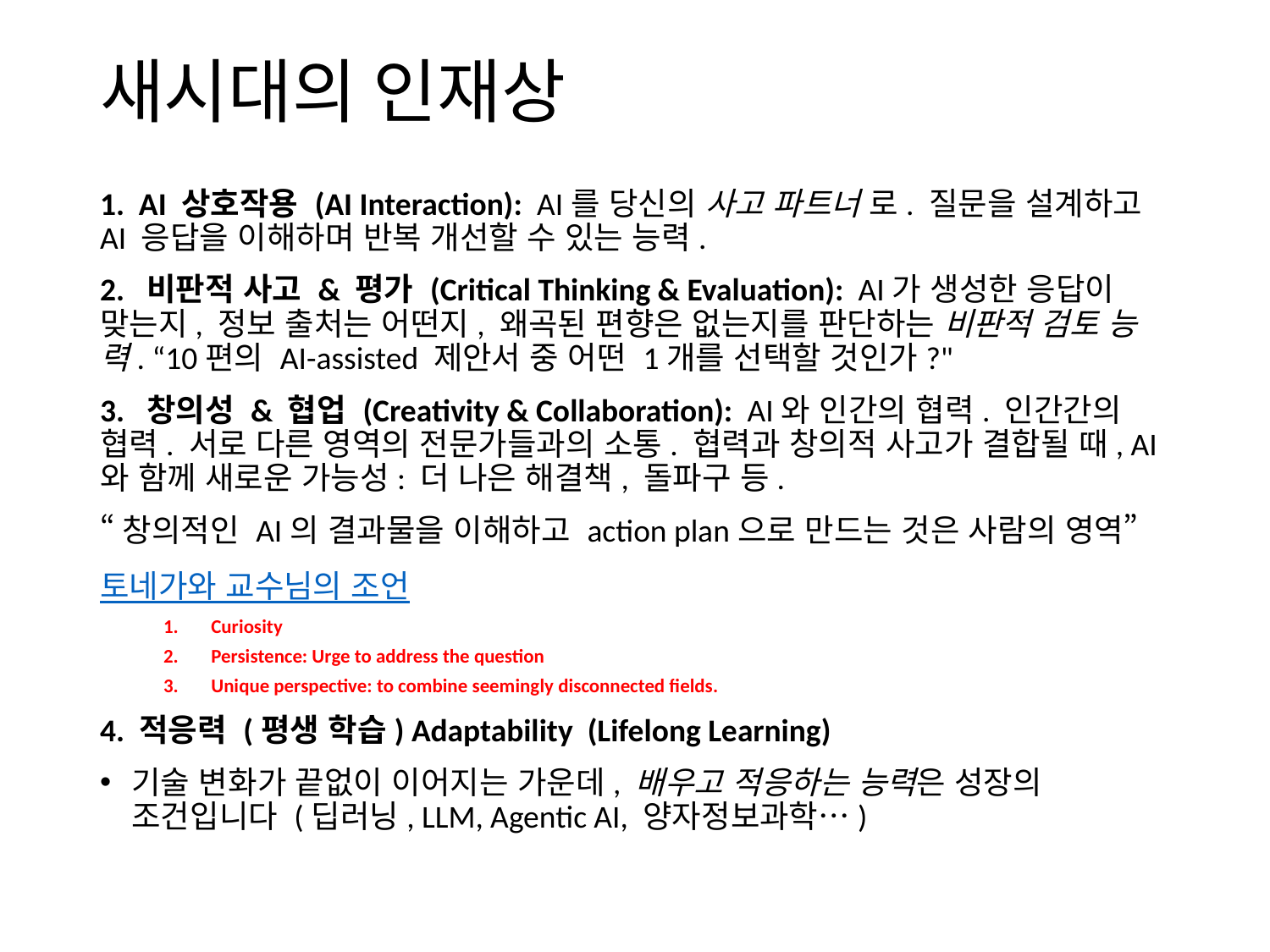

# 새시대의 인재상
1.  AI 상호작용 (AI Interaction):  AI를 당신의 사고 파트너 로. 질문을 설계하고 AI 응답을 이해하며 반복 개선할 수 있는 능력.
2.  비판적 사고 & 평가 (Critical Thinking & Evaluation):  AI가 생성한 응답이 맞는지, 정보 출처는 어떤지, 왜곡된 편향은 없는지를 판단하는 비판적 검토 능력. “10편의 AI-assisted 제안서 중 어떤 1개를 선택할 것인가?"
3.  창의성 & 협업 (Creativity & Collaboration):  AI와 인간의 협력. 인간간의 협력. 서로 다른 영역의 전문가들과의 소통. 협력과 창의적 사고가 결합될 때, AI와 함께 새로운 가능성: 더 나은 해결책, 돌파구 등.
“창의적인 AI의 결과물을 이해하고 action plan으로 만드는 것은 사람의 영역”
토네가와 교수님의 조언
Curiosity
Persistence: Urge to address the question
Unique perspective: to combine seemingly disconnected fields.
4. 적응력 (평생 학습) Adaptability  (Lifelong Learning)
기술 변화가 끝없이 이어지는 가운데, 배우고 적응하는 능력은 성장의 조건입니다 (딥러닝, LLM, Agentic AI, 양자정보과학…)